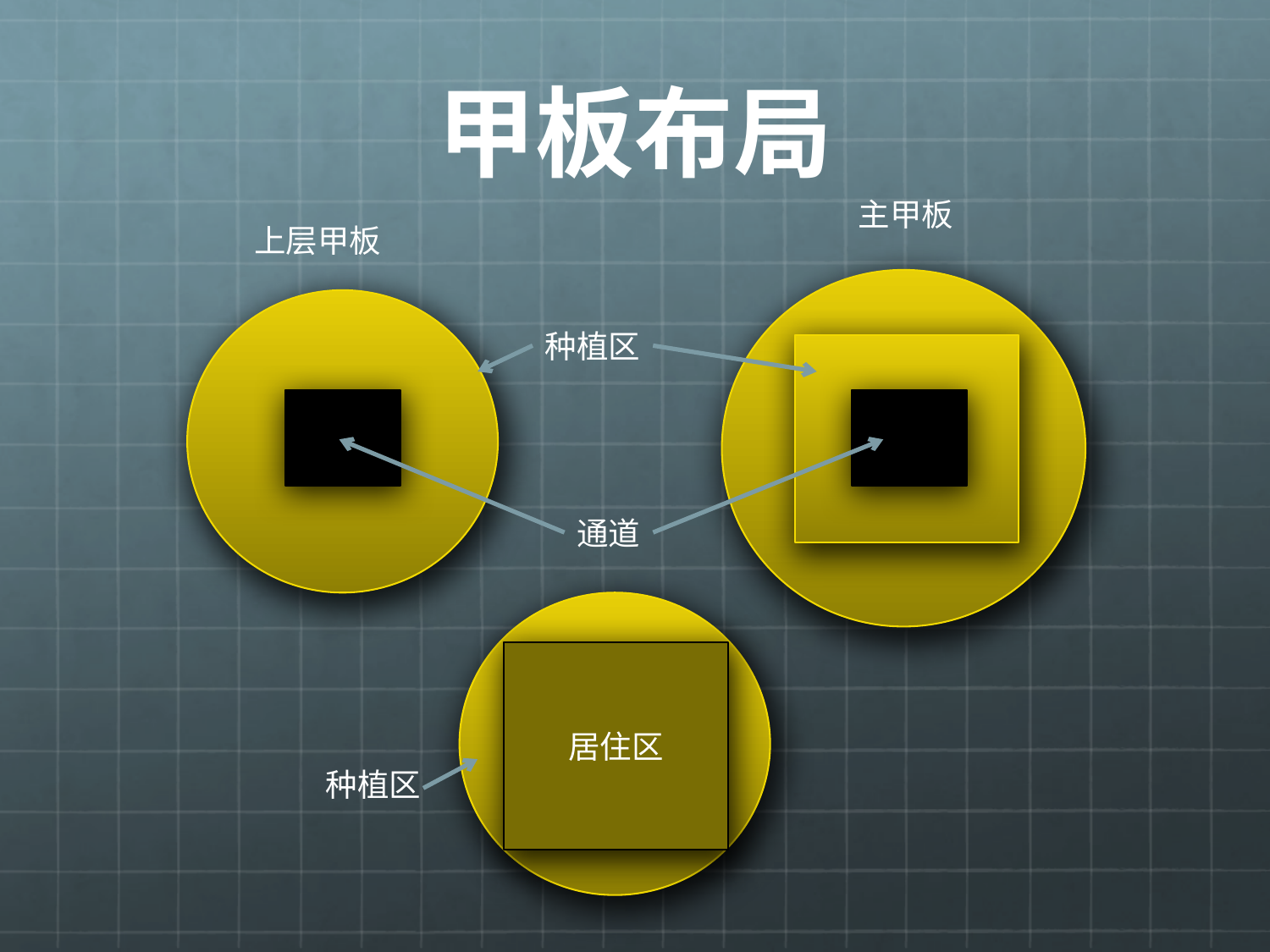

# 甲板布局
主甲板
上层甲板

种植区

通道

居住区
种植区